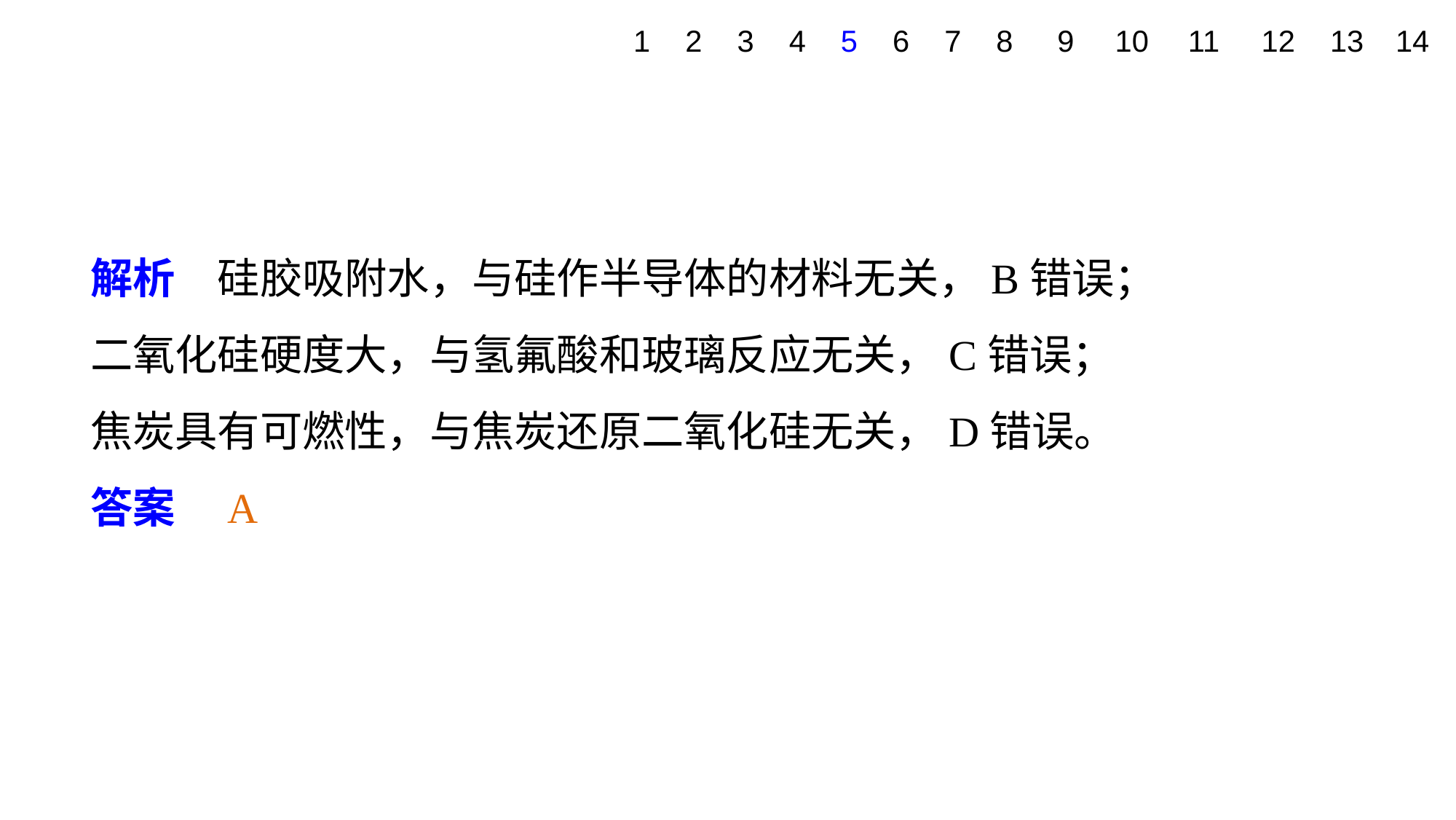

1
2
3
4
5
6
7
8
9
10
11
12
13
14
解析　硅胶吸附水，与硅作半导体的材料无关，B错误；
二氧化硅硬度大，与氢氟酸和玻璃反应无关，C错误；
焦炭具有可燃性，与焦炭还原二氧化硅无关，D错误。
答案　A